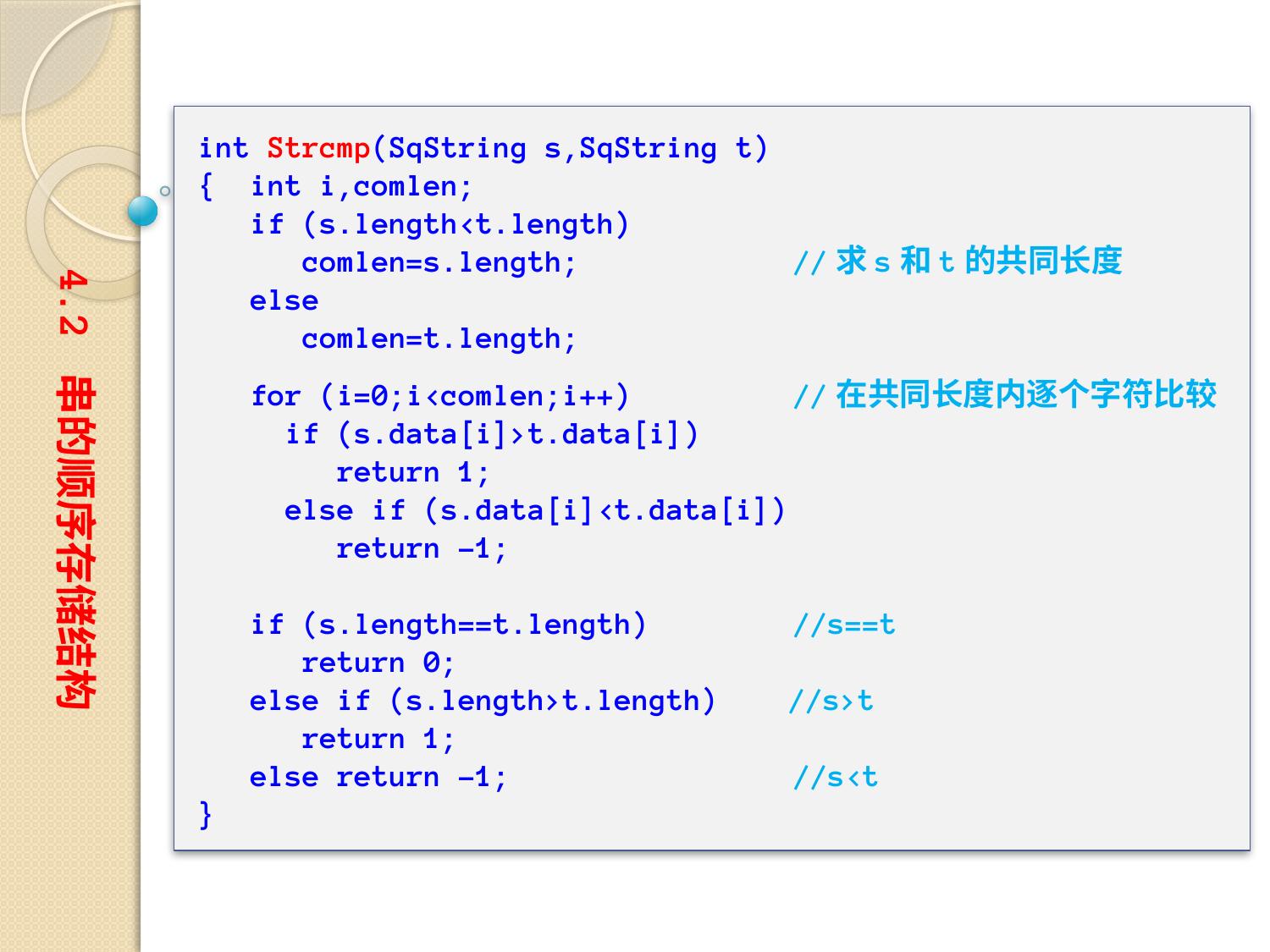

int Strcmp(SqString s,SqString t)
{  int i,comlen;
   if (s.length<t.length)
      comlen=s.length;	     //求s和t的共同长度
   else
      comlen=t.length;
   for (i=0;i<comlen;i++)	     //在共同长度内逐个字符比较
     if (s.data[i]>t.data[i])
        return 1;
     else if (s.data[i]<t.data[i])
        return -1;
   if (s.length==t.length)	     //s==t
      return 0;
   else if (s.length>t.length)    //s>t
      return 1;
   else return -1;		     //s<t
}
4.2 串的顺序存储结构